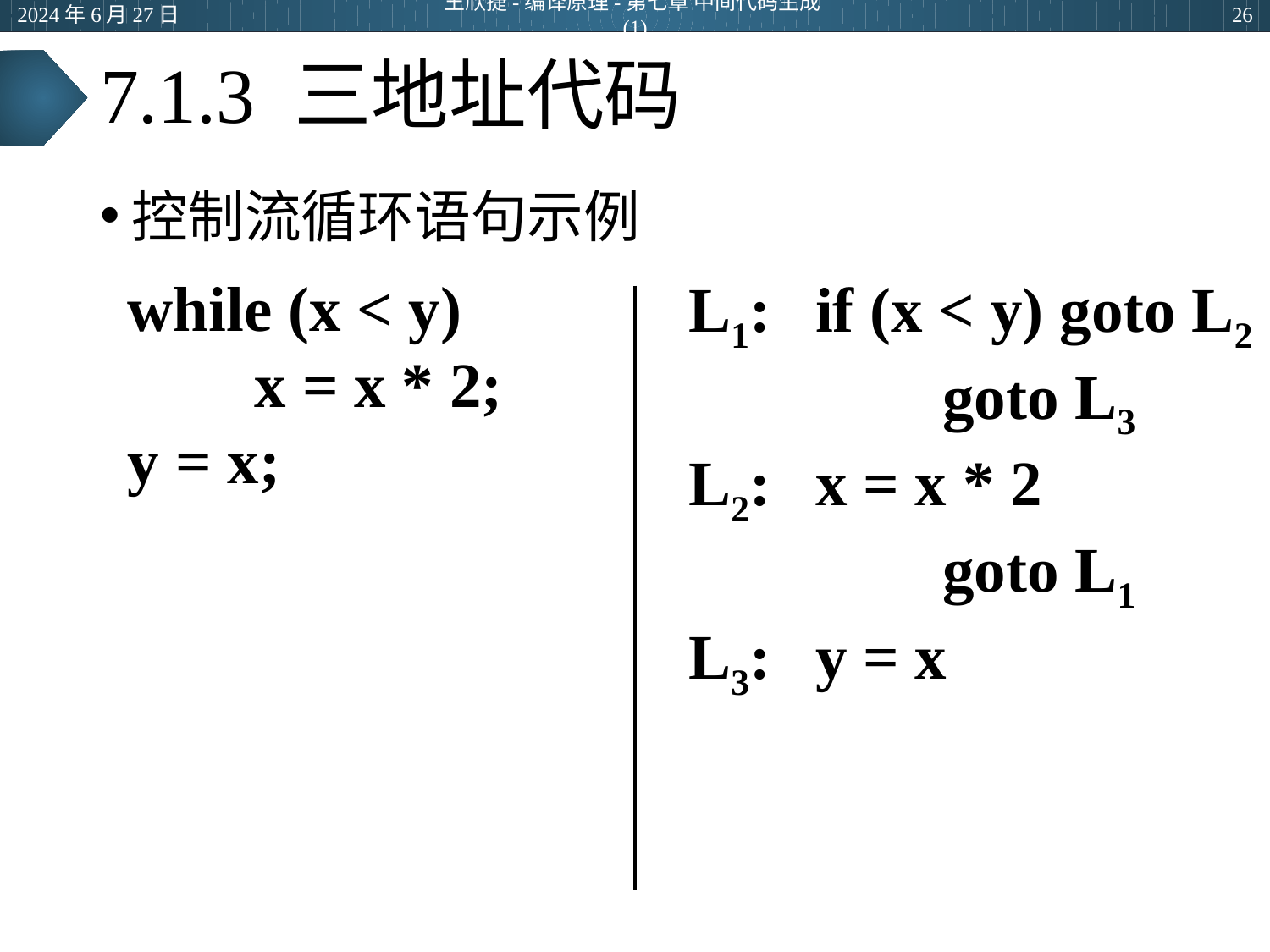

2024年6月27日
王欣捷-编译原理-第七章 中间代码生成(1)
26
# 7.1.3 三地址代码
控制流循环语句示例
while (x < y)
	x = x * 2;
y = x;
L1:	if (x < y) goto L2
		goto L3
L2:	x = x * 2
		goto L1
L3:	y = x